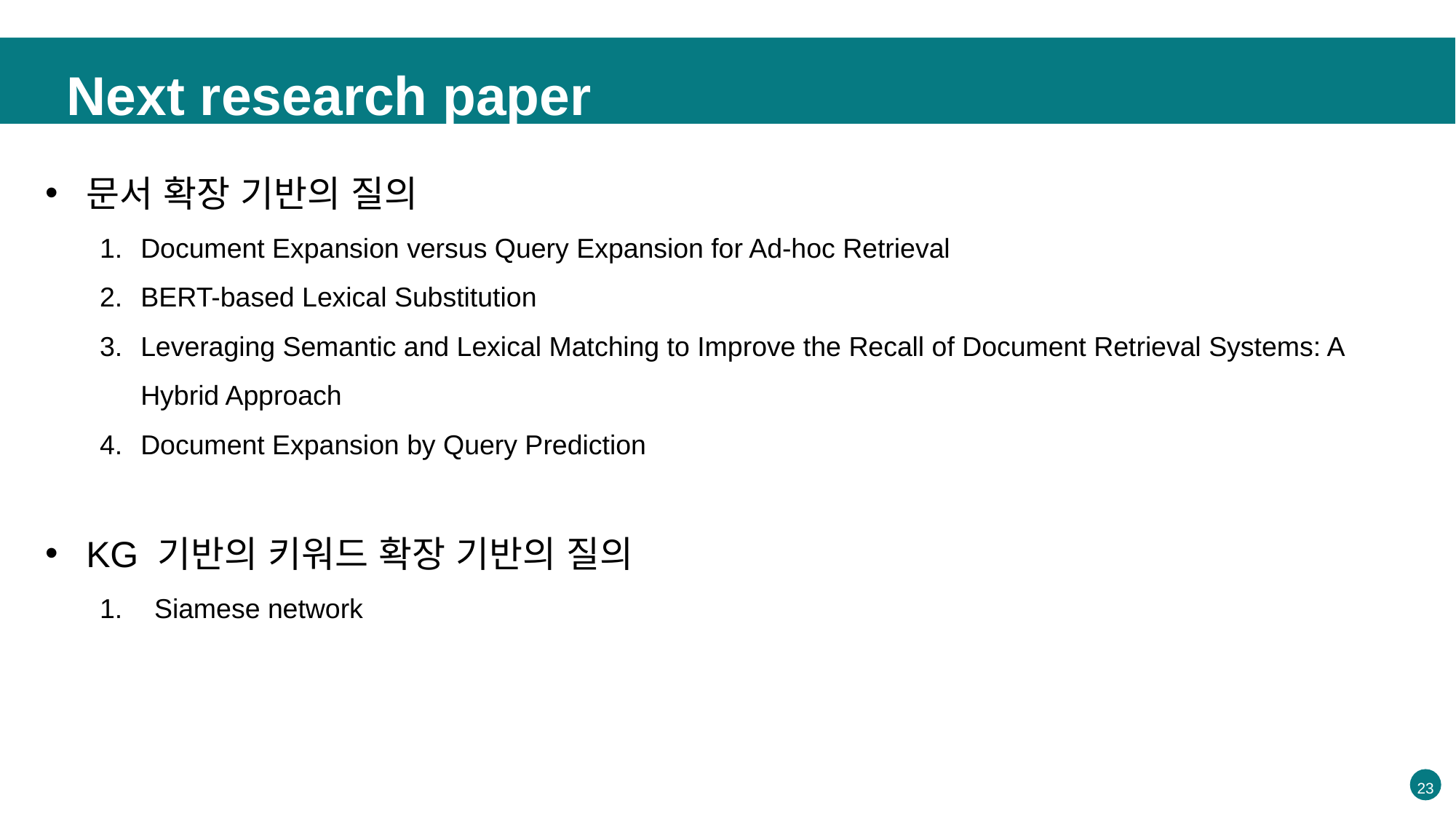

Next research paper

문서 확장 기반의 질의
Document Expansion versus Query Expansion for Ad-hoc Retrieval
BERT-based Lexical Substitution
Leveraging Semantic and Lexical Matching to Improve the Recall of Document Retrieval Systems: A Hybrid Approach
Document Expansion by Query Prediction

KG 기반의 키워드 확장 기반의 질의
Siamese network